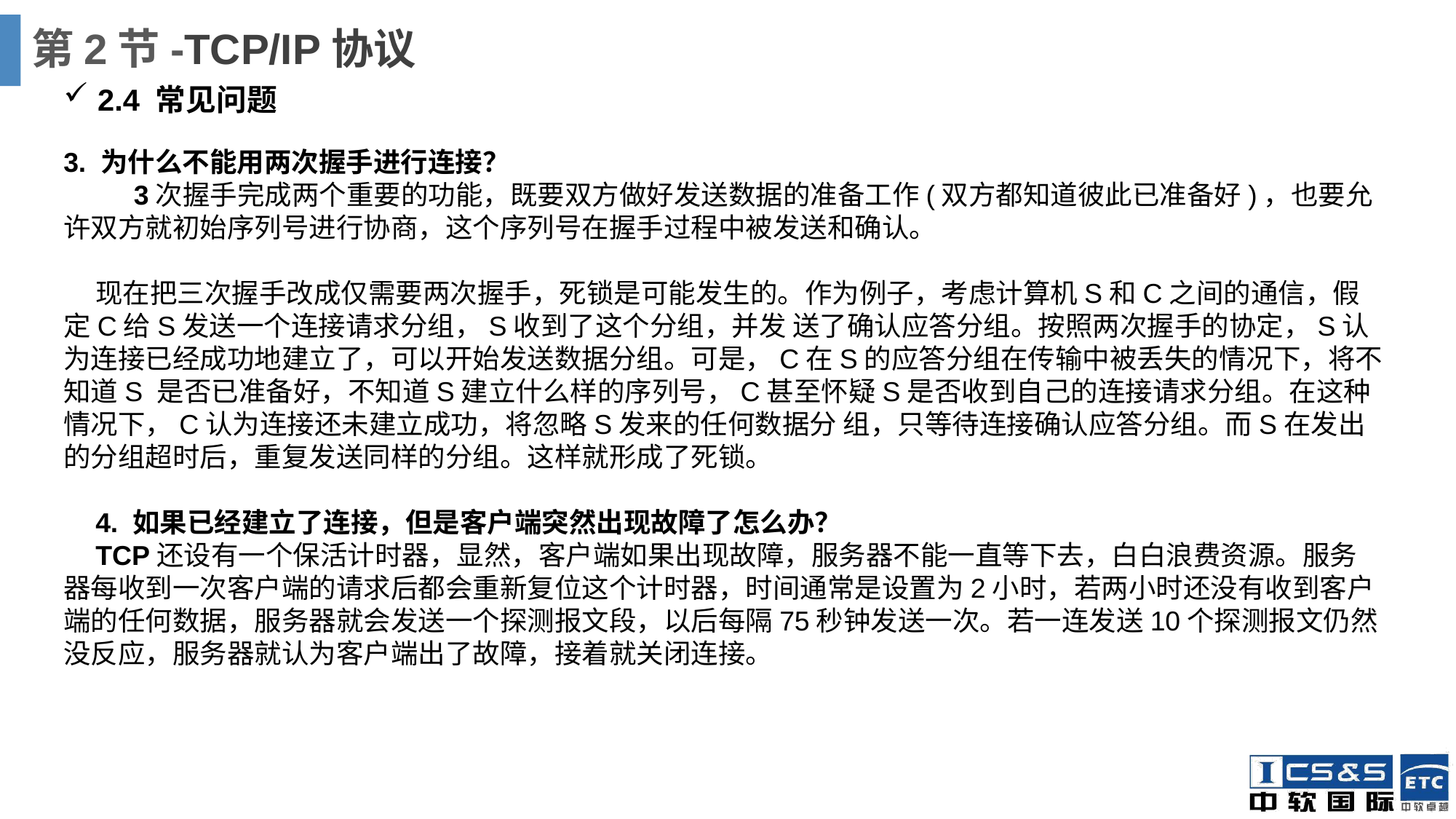

# 第2节-TCP/IP协议
2.4 常见问题
3. 为什么不能用两次握手进行连接？     3次握手完成两个重要的功能，既要双方做好发送数据的准备工作(双方都知道彼此已准备好)，也要允许双方就初始序列号进行协商，这个序列号在握手过程中被发送和确认。
现在把三次握手改成仅需要两次握手，死锁是可能发生的。作为例子，考虑计算机S和C之间的通信，假定C给S发送一个连接请求分组，S收到了这个分组，并发 送了确认应答分组。按照两次握手的协定，S认为连接已经成功地建立了，可以开始发送数据分组。可是，C在S的应答分组在传输中被丢失的情况下，将不知道S 是否已准备好，不知道S建立什么样的序列号，C甚至怀疑S是否收到自己的连接请求分组。在这种情况下，C认为连接还未建立成功，将忽略S发来的任何数据分 组，只等待连接确认应答分组。而S在发出的分组超时后，重复发送同样的分组。这样就形成了死锁。
4. 如果已经建立了连接，但是客户端突然出现故障了怎么办？TCP还设有一个保活计时器，显然，客户端如果出现故障，服务器不能一直等下去，白白浪费资源。服务器每收到一次客户端的请求后都会重新复位这个计时器，时间通常是设置为2小时，若两小时还没有收到客户端的任何数据，服务器就会发送一个探测报文段，以后每隔75秒钟发送一次。若一连发送10个探测报文仍然没反应，服务器就认为客户端出了故障，接着就关闭连接。